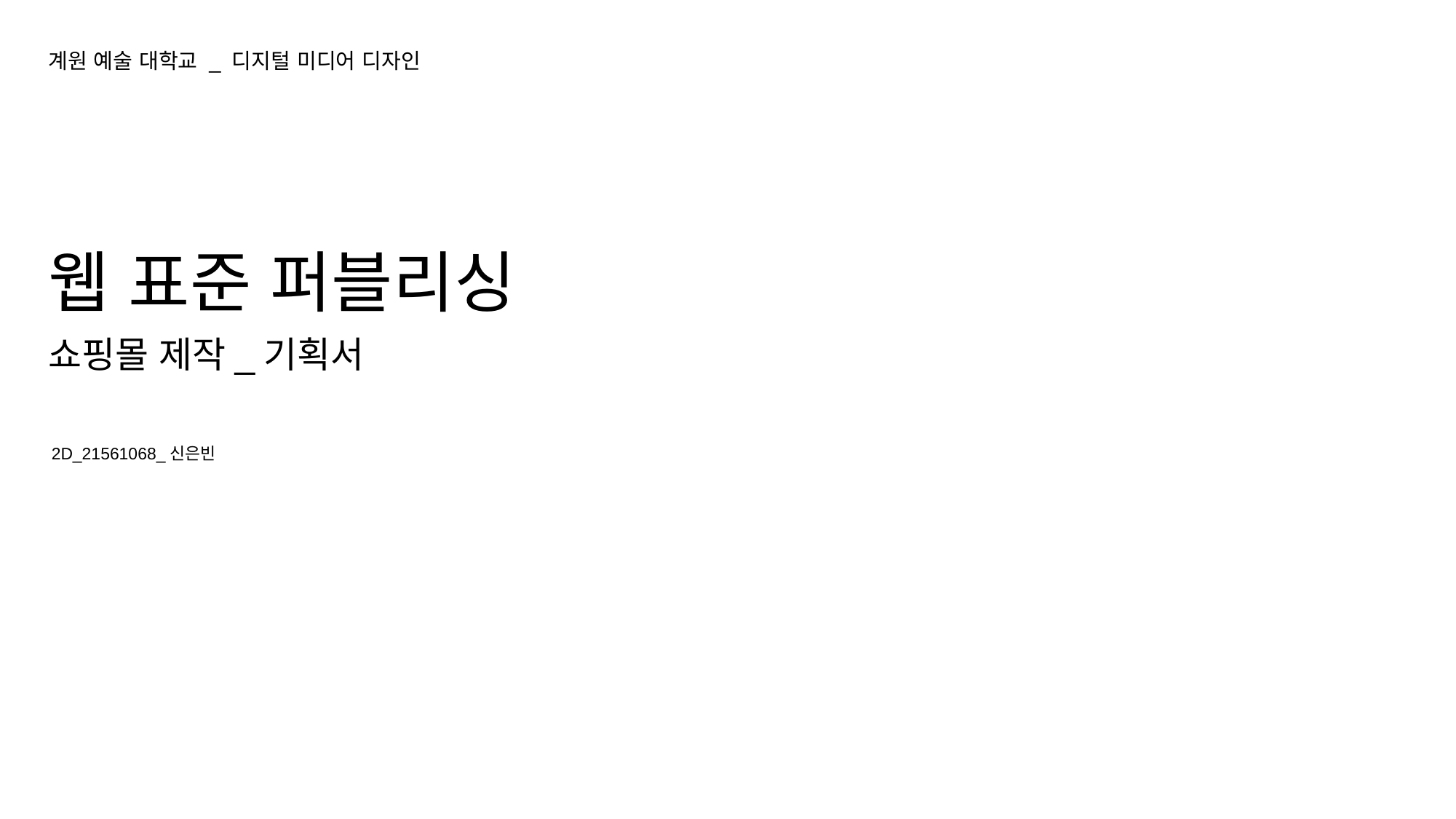

계원 예술 대학교 _ 디지털 미디어 디자인
웹 표준 퍼블리싱
쇼핑몰 제작_기획서
2D_21561068_신은빈